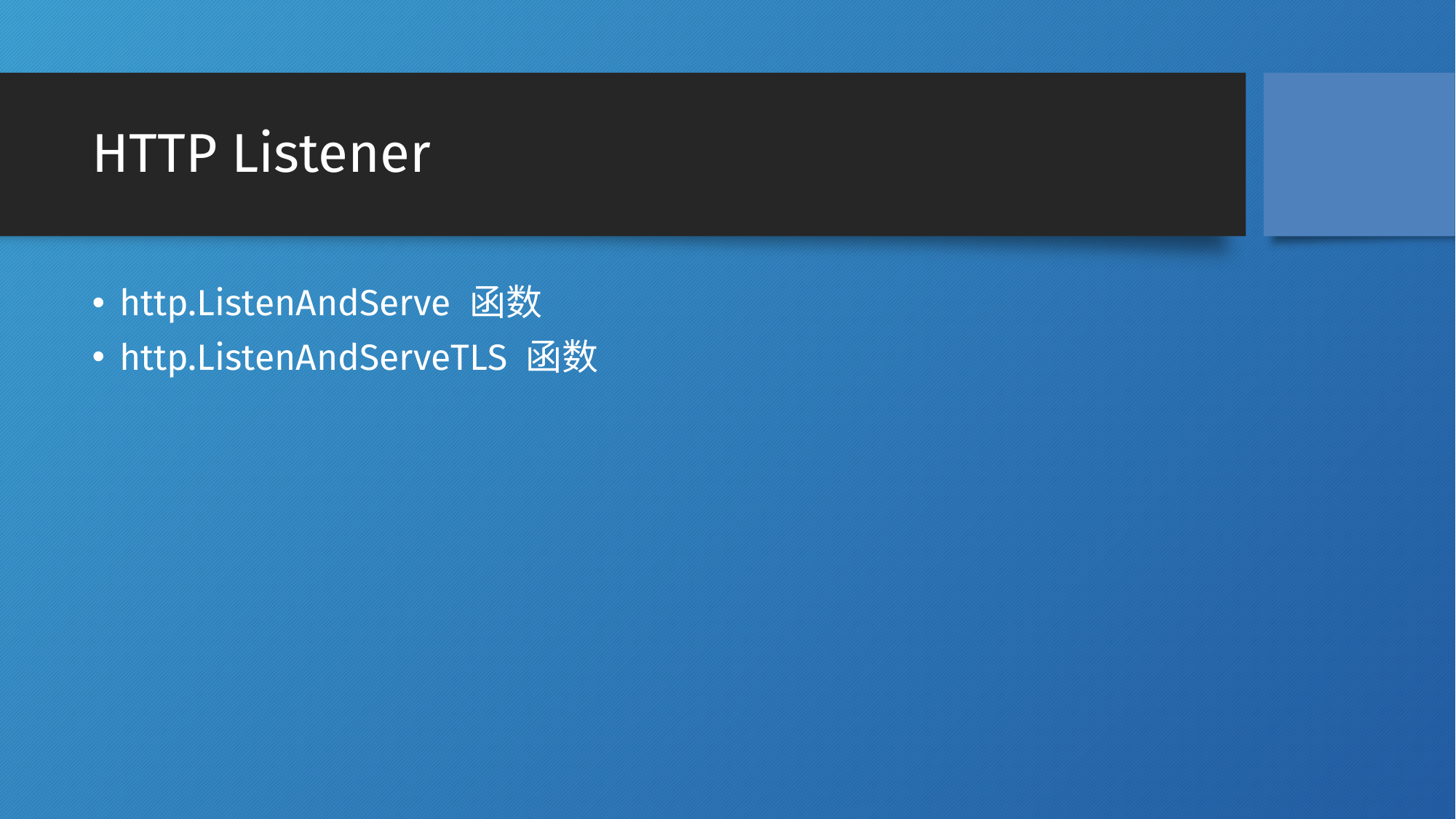

# HTTP Listener
http.ListenAndServe 函数
http.ListenAndServeTLS 函数